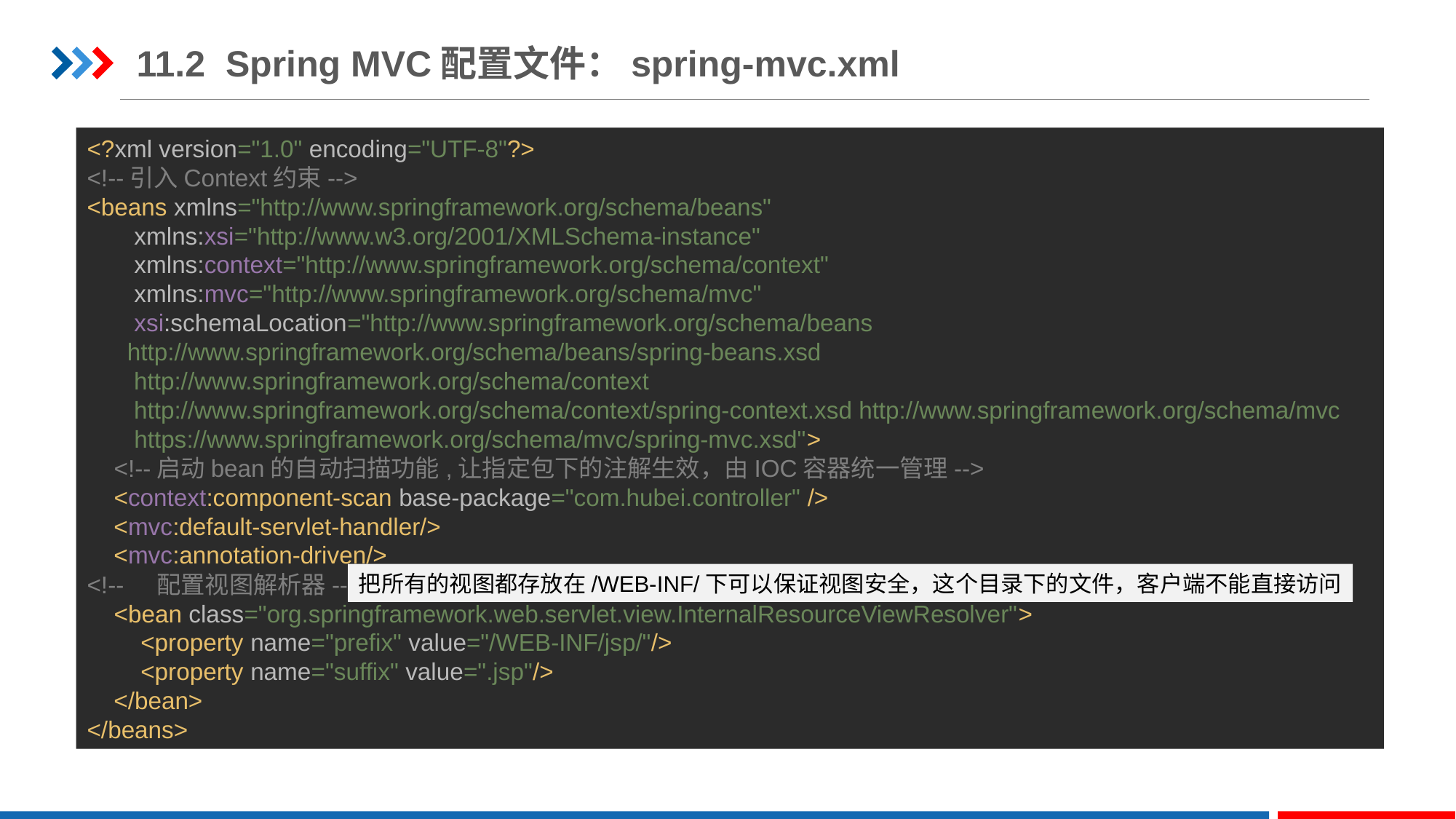

11.2  Spring MVC配置文件：spring-mvc.xml
<?xml version="1.0" encoding="UTF-8"?>
<!--引入Context约束-->
<beans xmlns="http://www.springframework.org/schema/beans"
       xmlns:xsi="http://www.w3.org/2001/XMLSchema-instance"
       xmlns:context="http://www.springframework.org/schema/context"
       xmlns:mvc="http://www.springframework.org/schema/mvc"
       xsi:schemaLocation="http://www.springframework.org/schema/beans
      http://www.springframework.org/schema/beans/spring-beans.xsd
       http://www.springframework.org/schema/context
       http://www.springframework.org/schema/context/spring-context.xsd http://www.springframework.org/schema/mvc
       https://www.springframework.org/schema/mvc/spring-mvc.xsd">
    <!--启动bean的自动扫描功能,让指定包下的注解生效，由IOC容器统一管理-->
    <context:component-scan base-package="com.hubei.controller" />
    <mvc:default-servlet-handler/>
    <mvc:annotation-driven/>
<!--    配置视图解析器-->
    <bean class="org.springframework.web.servlet.view.InternalResourceViewResolver">
        <property name="prefix" value="/WEB-INF/jsp/"/>
        <property name="suffix" value=".jsp"/>
    </bean>
</beans>
把所有的视图都存放在/WEB-INF/下可以保证视图安全，这个目录下的文件，客户端不能直接访问